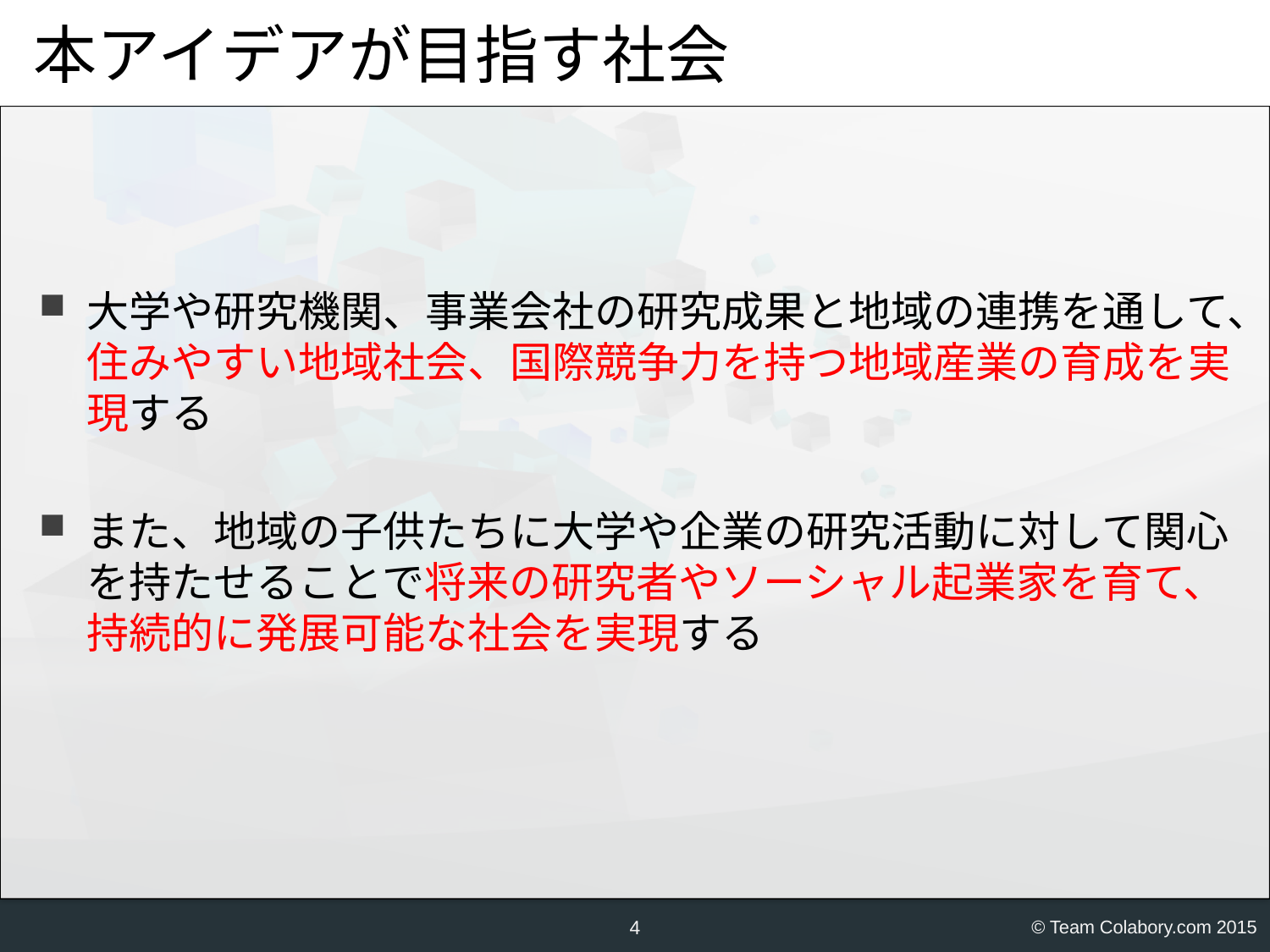

# 本アイデアが目指す社会
大学や研究機関、事業会社の研究成果と地域の連携を通して、住みやすい地域社会、国際競争力を持つ地域産業の育成を実現する

また、地域の子供たちに大学や企業の研究活動に対して関心を持たせることで将来の研究者やソーシャル起業家を育て、持続的に発展可能な社会を実現する
4
© Team Colabory.com 2015